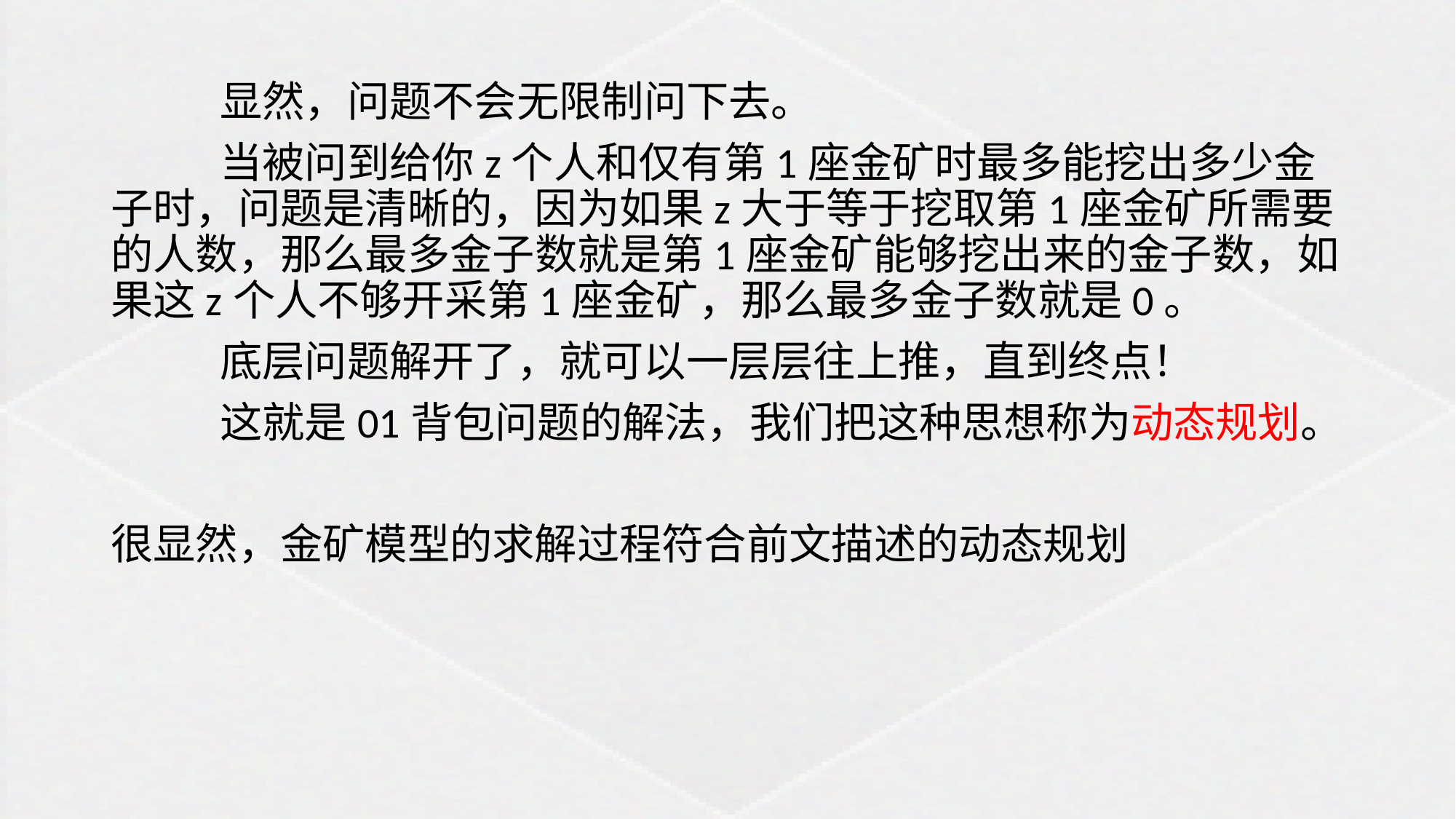

显然，问题不会无限制问下去。
	当被问到给你z个人和仅有第1座金矿时最多能挖出多少金子时，问题是清晰的，因为如果z大于等于挖取第1座金矿所需要的人数，那么最多金子数就是第1座金矿能够挖出来的金子数，如果这z个人不够开采第1座金矿，那么最多金子数就是0。
	底层问题解开了，就可以一层层往上推，直到终点！
	这就是01背包问题的解法，我们把这种思想称为动态规划。

很显然，金矿模型的求解过程符合前文描述的动态规划